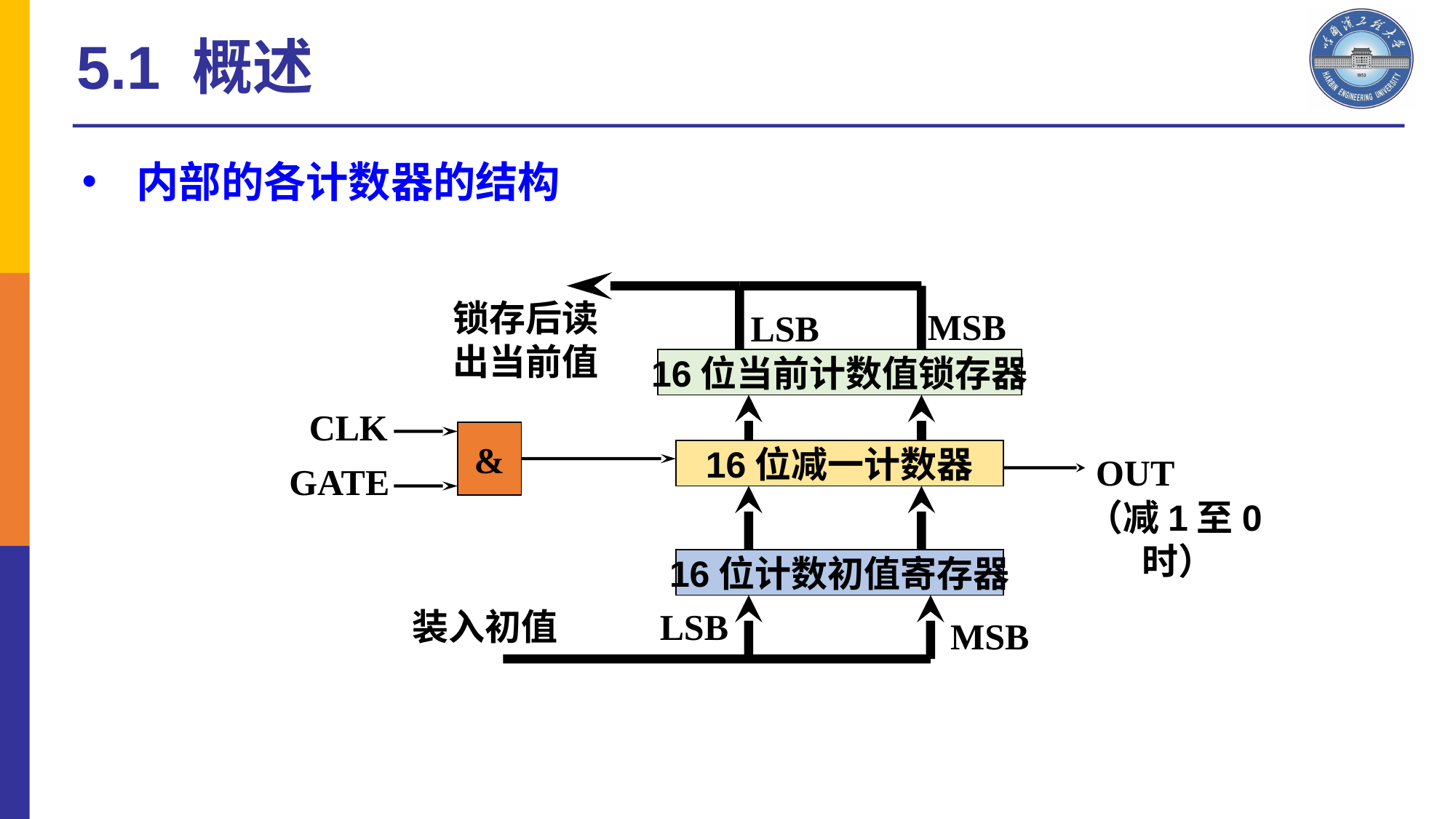

5.1 概述
内部的各计数器的结构

锁存后读出当前值
MSB
LSB
16位当前计数值锁存器

16位减一计数器

16位计数初值寄存器
CLK
&

GATE

OUT

（减1至0时）

装入初值
LSB
MSB